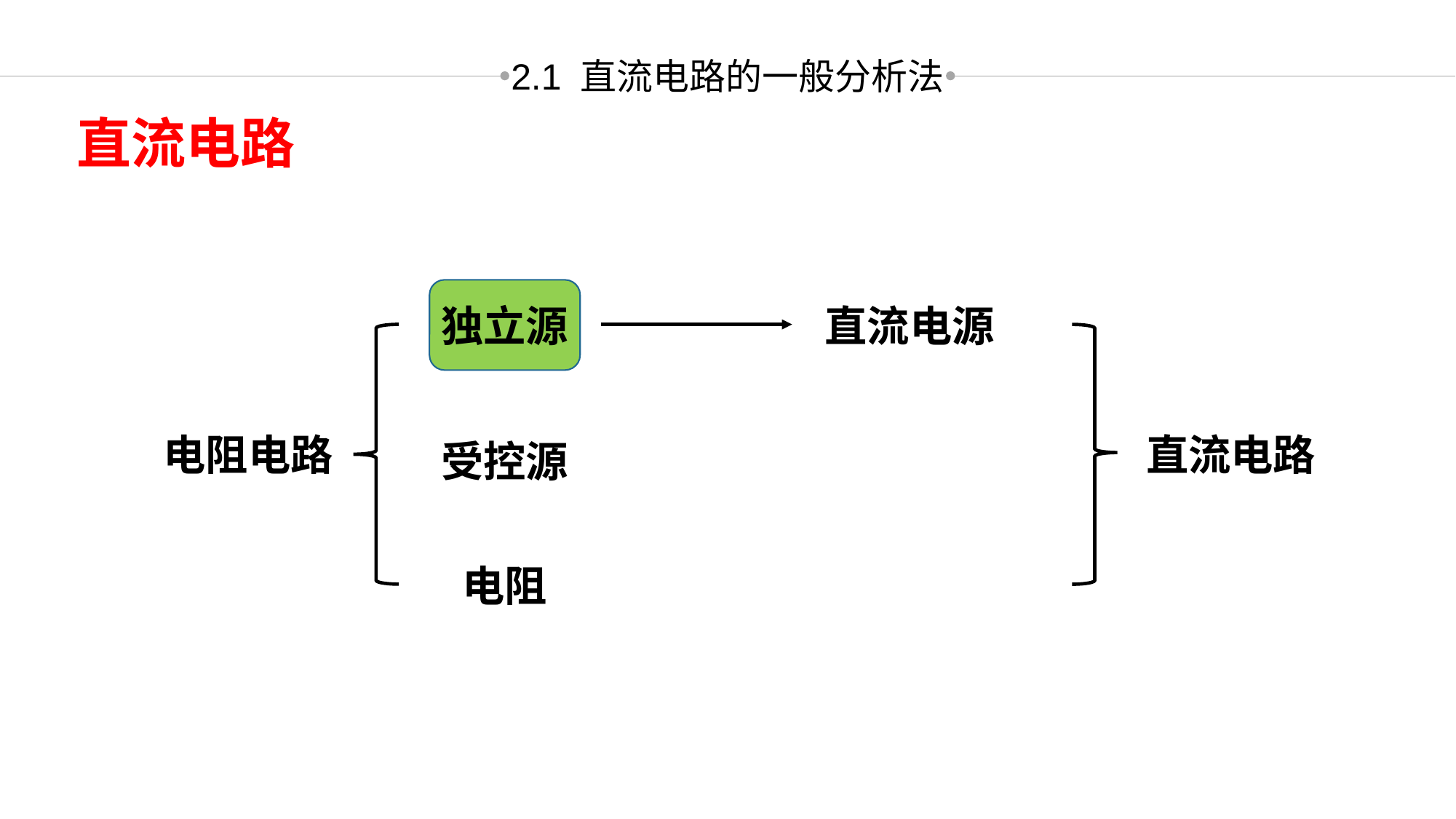

2.1 直流电路的一般分析法
直流电路

独立源
直流电源

电阻电路
直流电路
受控源
电阻